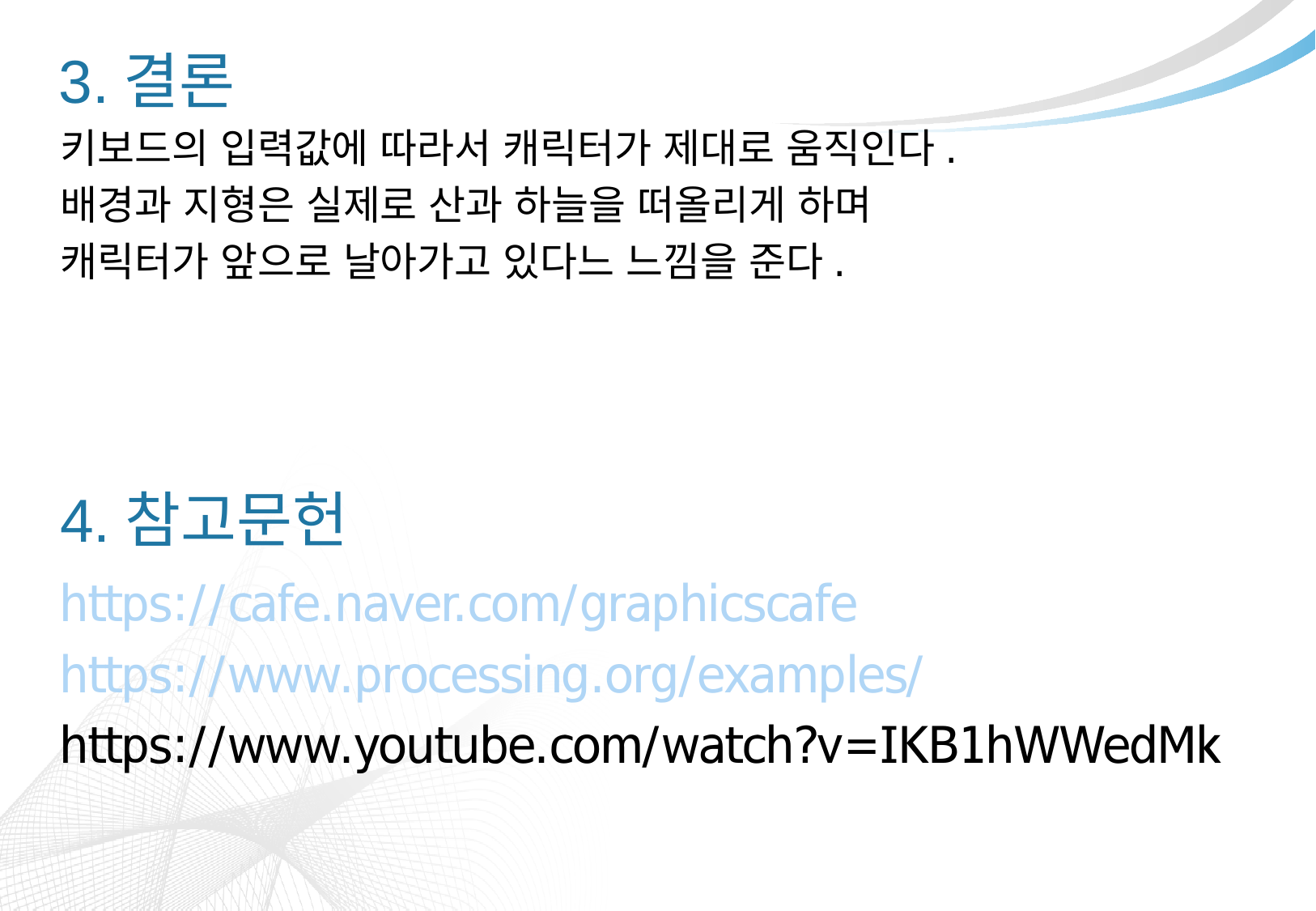

# 3.결론
키보드의 입력값에 따라서 캐릭터가 제대로 움직인다.
배경과 지형은 실제로 산과 하늘을 떠올리게 하며
캐릭터가 앞으로 날아가고 있다느 느낌을 준다.
4.참고문헌
https://cafe.naver.com/graphicscafe
https://www.processing.org/examples/
https://www.youtube.com/watch?v=IKB1hWWedMk